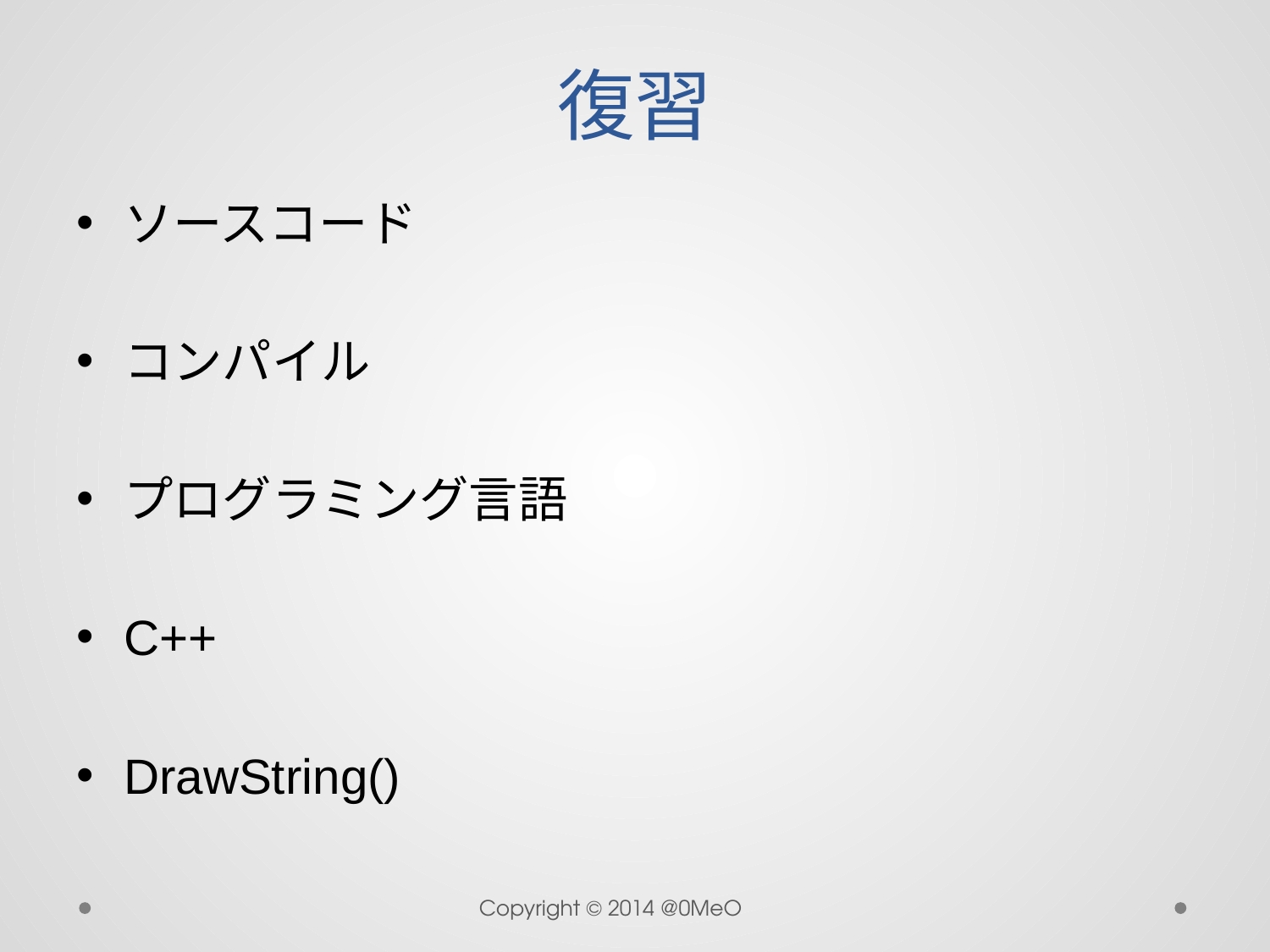

# 復習
ソースコード

コンパイル

プログラミング言語

C++

DrawString()